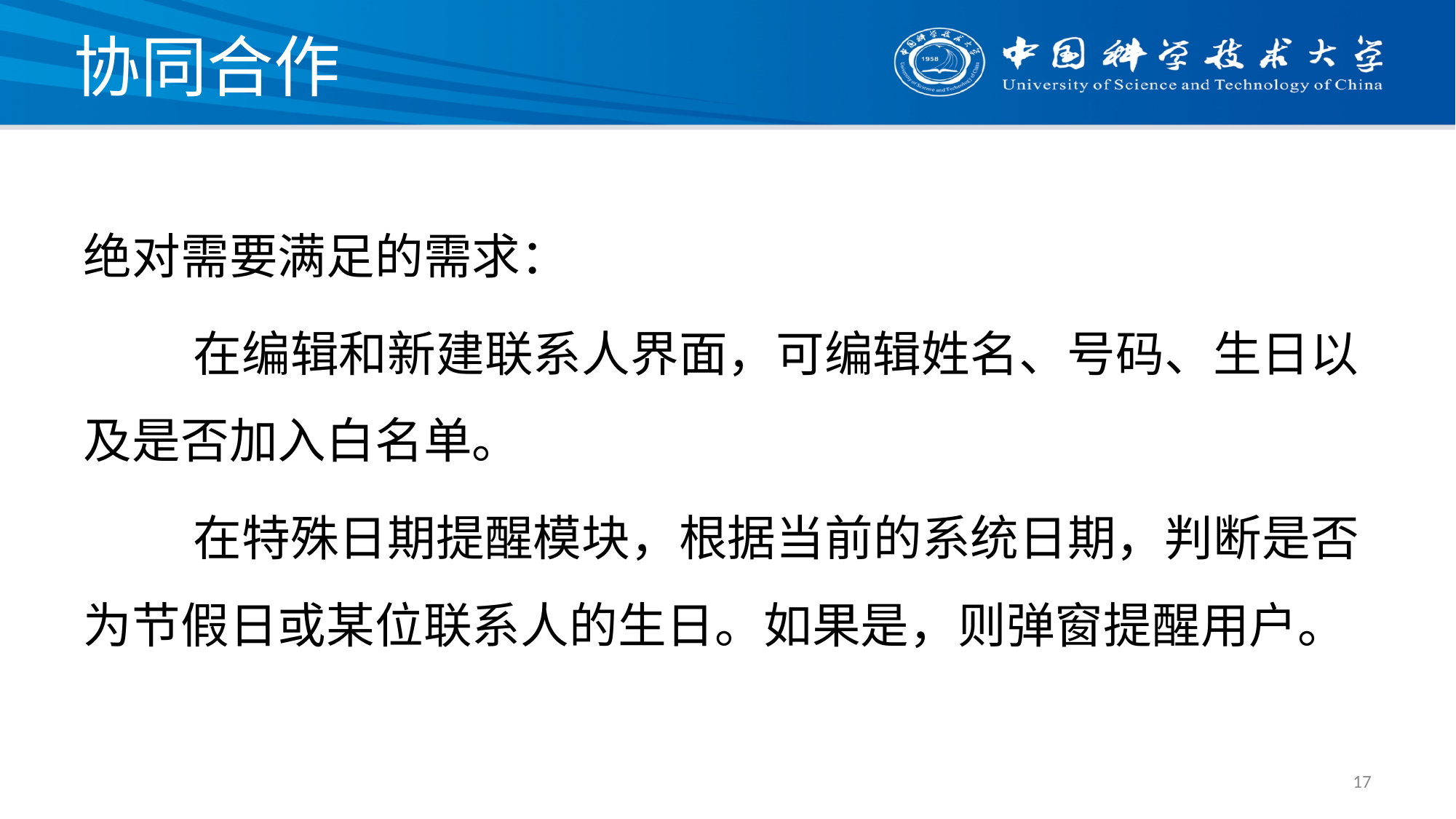

# 协同合作
绝对需要满足的需求：
         在编辑和新建联系人界面，可编辑姓名、号码、生日以及是否加入白名单。
         在特殊日期提醒模块，根据当前的系统日期，判断是否为节假日或某位联系人的生日。如果是，则弹窗提醒用户。

17